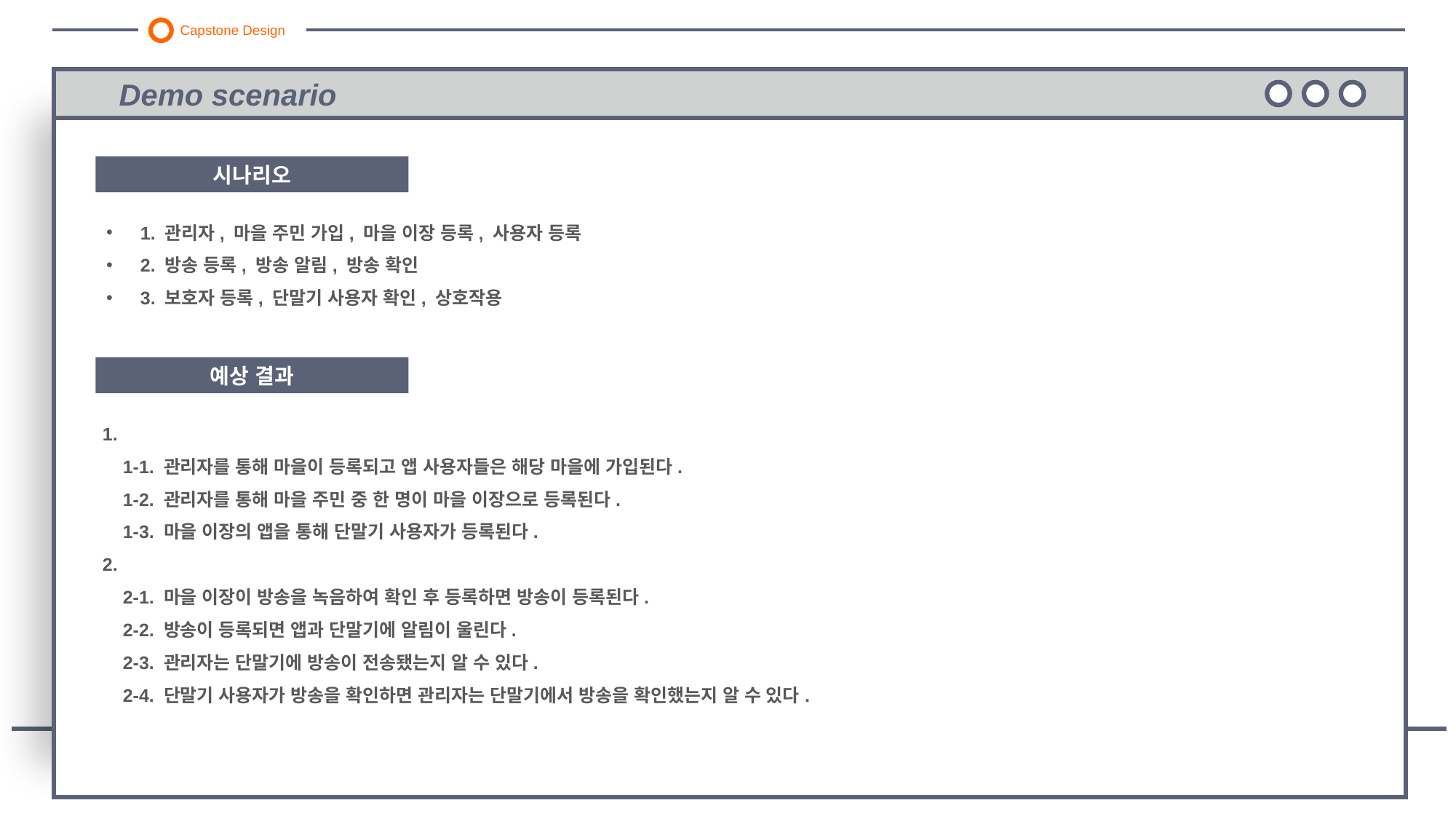

Capstone Design

Demo scenario

시나리오
1. 관리자, 마을 주민 가입, 마을 이장 등록, 사용자 등록
2. 방송 등록, 방송 알림, 방송 확인
3. 보호자 등록, 단말기 사용자 확인, 상호작용
예상 결과
1.
    1-1. 관리자를 통해 마을이 등록되고 앱 사용자들은 해당 마을에 가입된다.
    1-2. 관리자를 통해 마을 주민 중 한 명이 마을 이장으로 등록된다.
    1-3. 마을 이장의 앱을 통해 단말기 사용자가 등록된다.
2.
    2-1. 마을 이장이 방송을 녹음하여 확인 후 등록하면 방송이 등록된다.
    2-2. 방송이 등록되면 앱과 단말기에 알림이 울린다.
    2-3. 관리자는 단말기에 방송이 전송됐는지 알 수 있다.
    2-4. 단말기 사용자가 방송을 확인하면 관리자는 단말기에서 방송을 확인했는지 알 수 있다.

엄지 지지대
전원